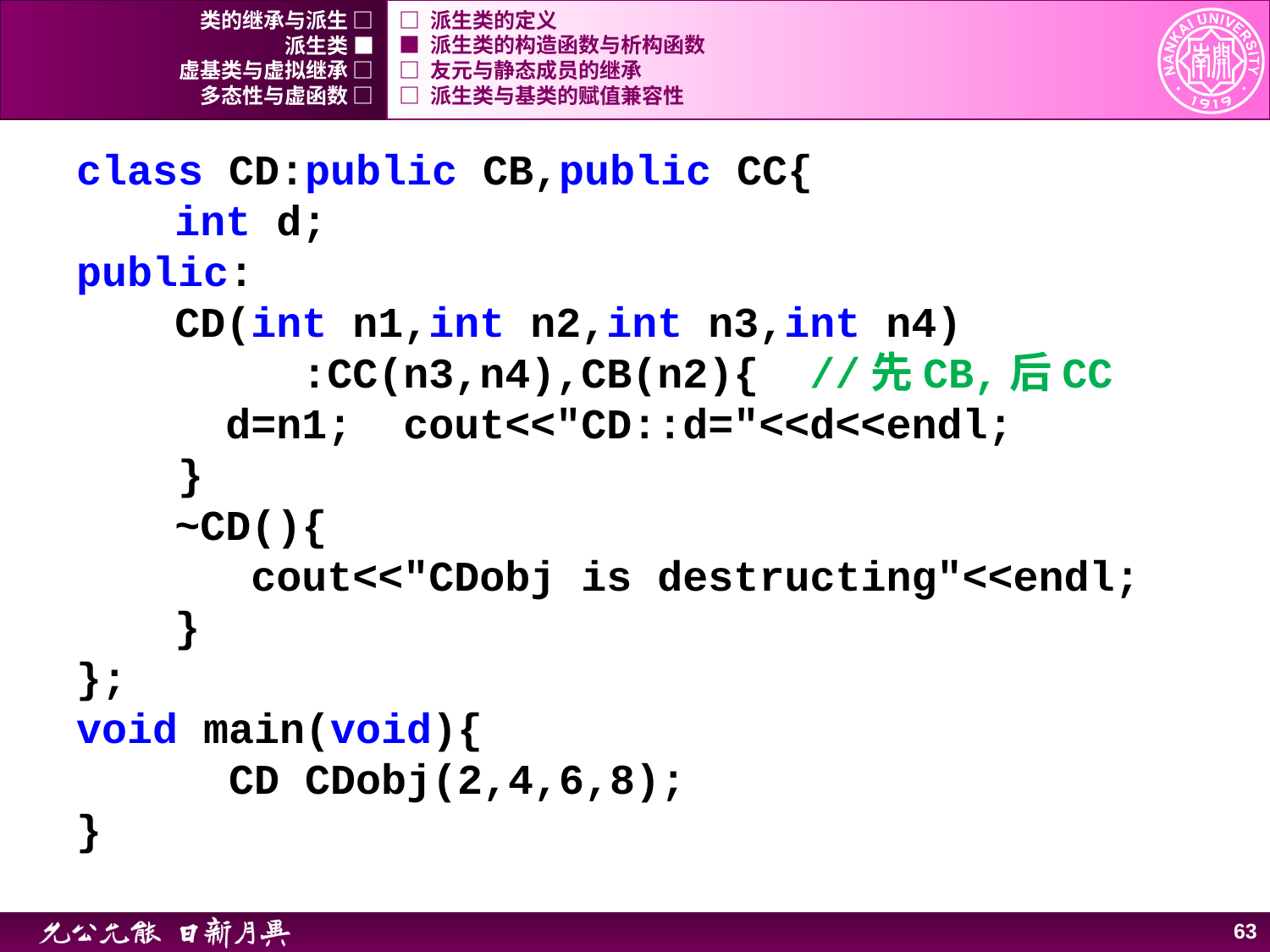

类的继承与派生 □
□ 派生类的定义
派生类 ■
■ 派生类的构造函数与析构函数
虚基类与虚拟继承 □
□ 友元与静态成员的继承
多态性与虚函数 □
□ 派生类与基类的赋值兼容性
class CD:public CB,public CC{
	  int d;
public:
	  CD(int n1,int n2,int n3,int n4)
		  :CC(n3,n4),CB(n2){  //先CB,后CC
	    d=n1;	 cout<<"CD::d="<<d<<endl;
    }
	  ~CD(){
		cout<<"CDobj is destructing"<<endl;
	  }
};
void main(void){
      CD CDobj(2,4,6,8);
}
63